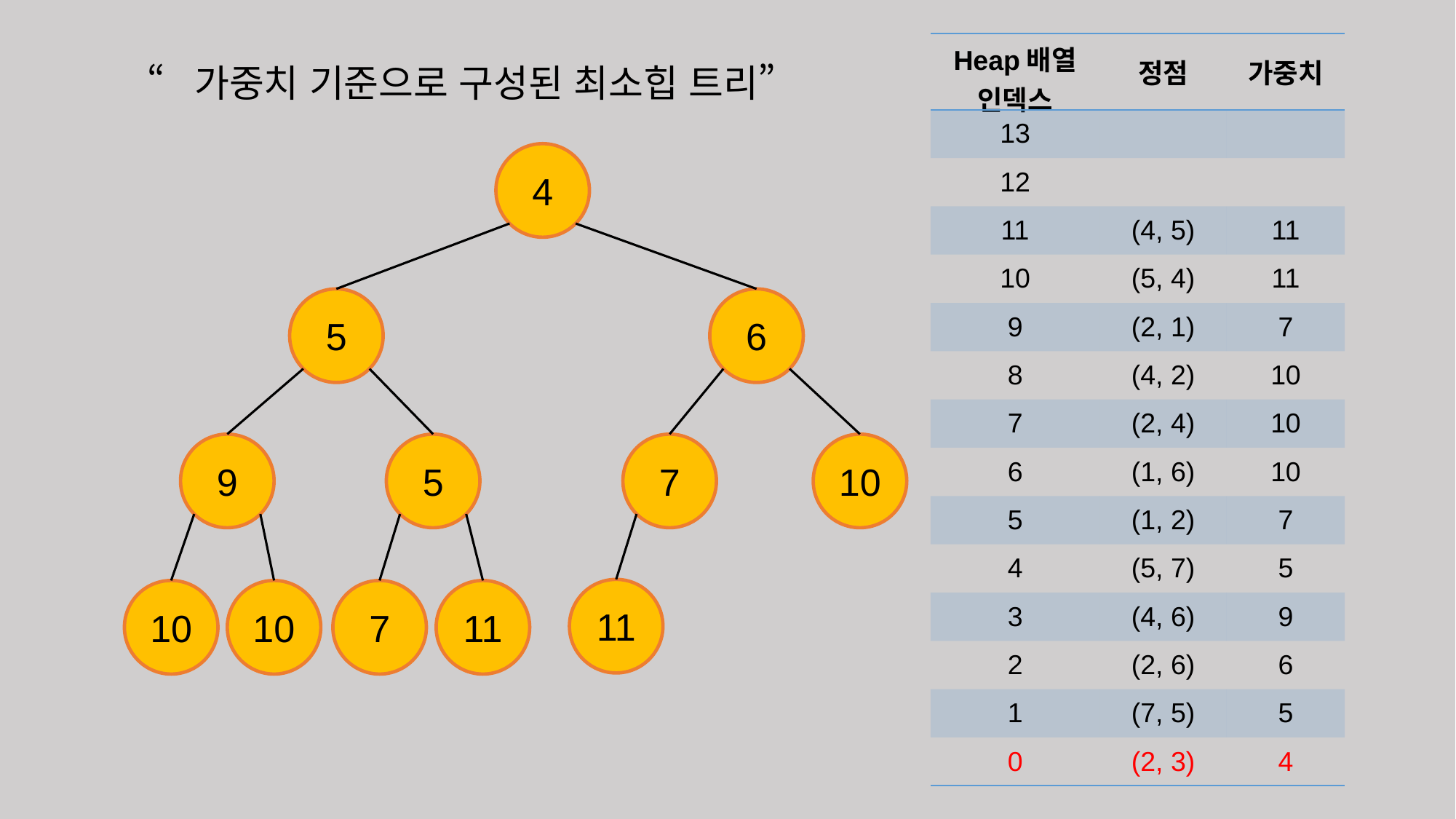

| Heap배열 인덱스 | 정점 | 가중치 |
| --- | --- | --- |
| 13 |  |  |
| 12 |  |  |
| 11 | (4, 5) | 11 |
| 10 | (5, 4) | 11 |
| 9 | (2, 1) | 7 |
| 8 | (4, 2) | 10 |
| 7 | (2, 4) | 10 |
| 6 | (1, 6) | 10 |
| 5 | (1, 2) | 7 |
| 4 | (5, 7) | 5 |
| 3 | (4, 6) | 9 |
| 2 | (2, 6) | 6 |
| 1 | (7, 5) | 5 |
| 0 | (2, 3) | 4 |
“가중치 기준으로 구성된 최소힙 트리”
4
5
6
9
5
7
10
11
10
10
7
11